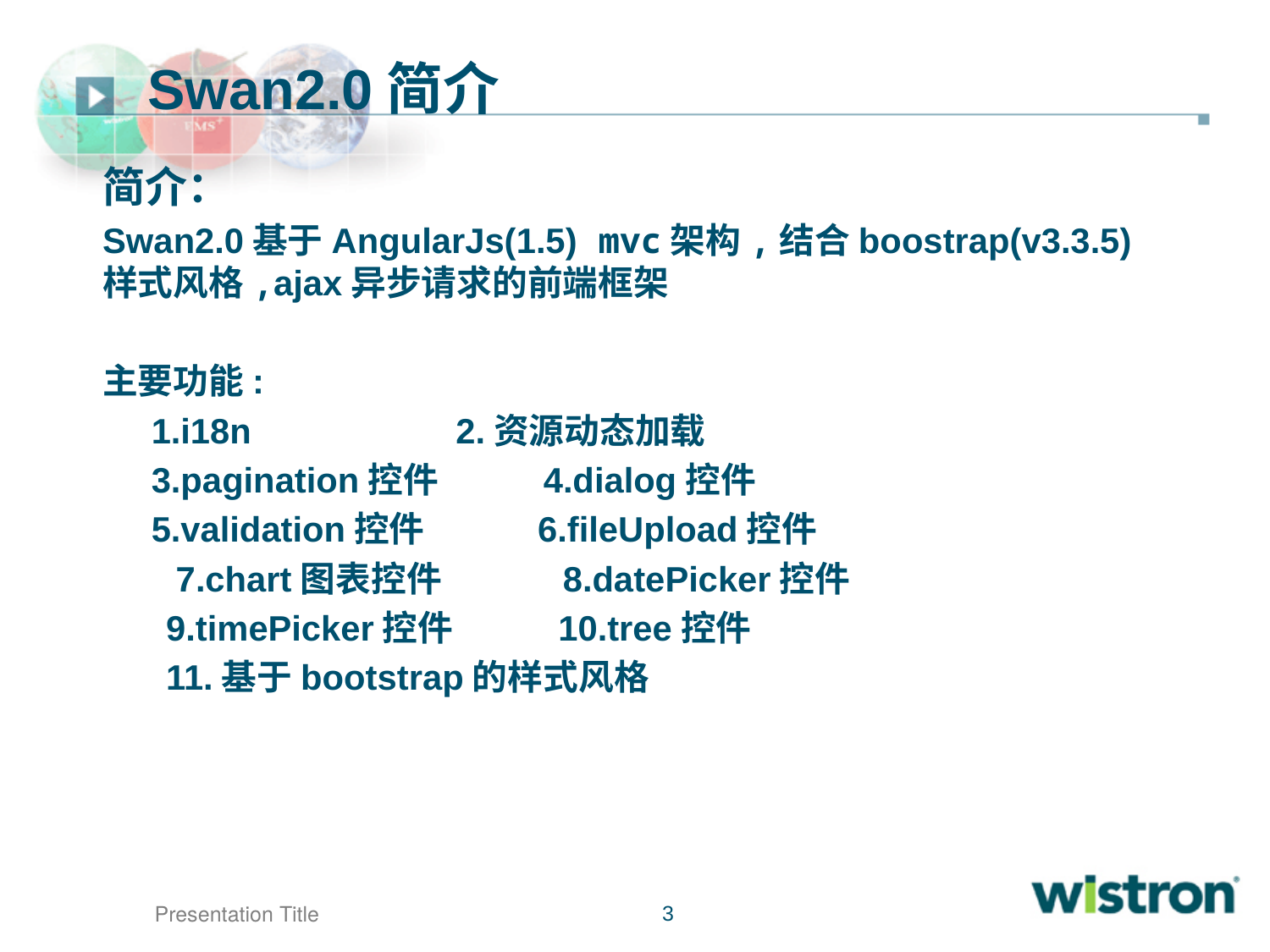

Swan2.0简介
简介：
Swan2.0基于AngularJs(1.5) mvc架构,结合boostrap(v3.3.5)样式风格,ajax异步请求的前端框架

主要功能:
     1.i18n                     2.资源动态加载
     3.pagination控件            4.dialog控件
     5.validation控件             6.fileUpload控件
 7.chart图表控件              8.datePicker控件
9.timePicker控件            10.tree控件
11.基于bootstrap的样式风格